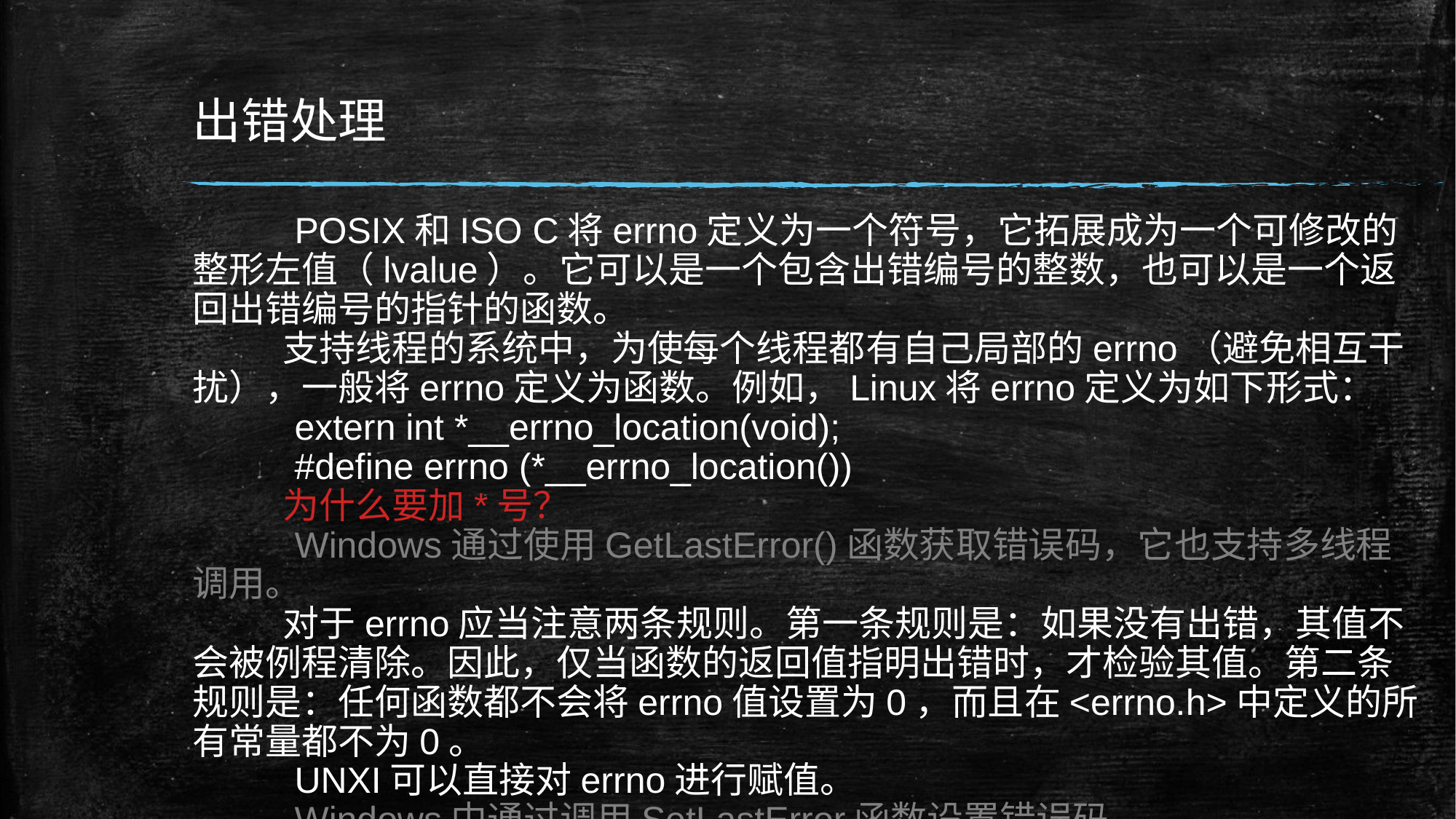

# 出错处理
          POSIX和ISO C将errno定义为一个符号，它拓展成为一个可修改的整形左值（lvalue）。它可以是一个包含出错编号的整数，也可以是一个返回出错编号的指针的函数。
          支持线程的系统中，为使每个线程都有自己局部的errno（避免相互干扰），一般将errno定义为函数。例如，Linux将errno定义为如下形式：
          extern int *__errno_location(void);
          #define errno (*__errno_location())
          为什么要加*号？
          Windows通过使用GetLastError()函数获取错误码，它也支持多线程调用。
          对于errno应当注意两条规则。第一条规则是：如果没有出错，其值不会被例程清除。因此，仅当函数的返回值指明出错时，才检验其值。第二条规则是：任何函数都不会将errno值设置为0，而且在<errno.h>中定义的所有常量都不为0。
          UNXI可以直接对errno进行赋值。
          Windows中通过调用SetLastError函数设置错误码。